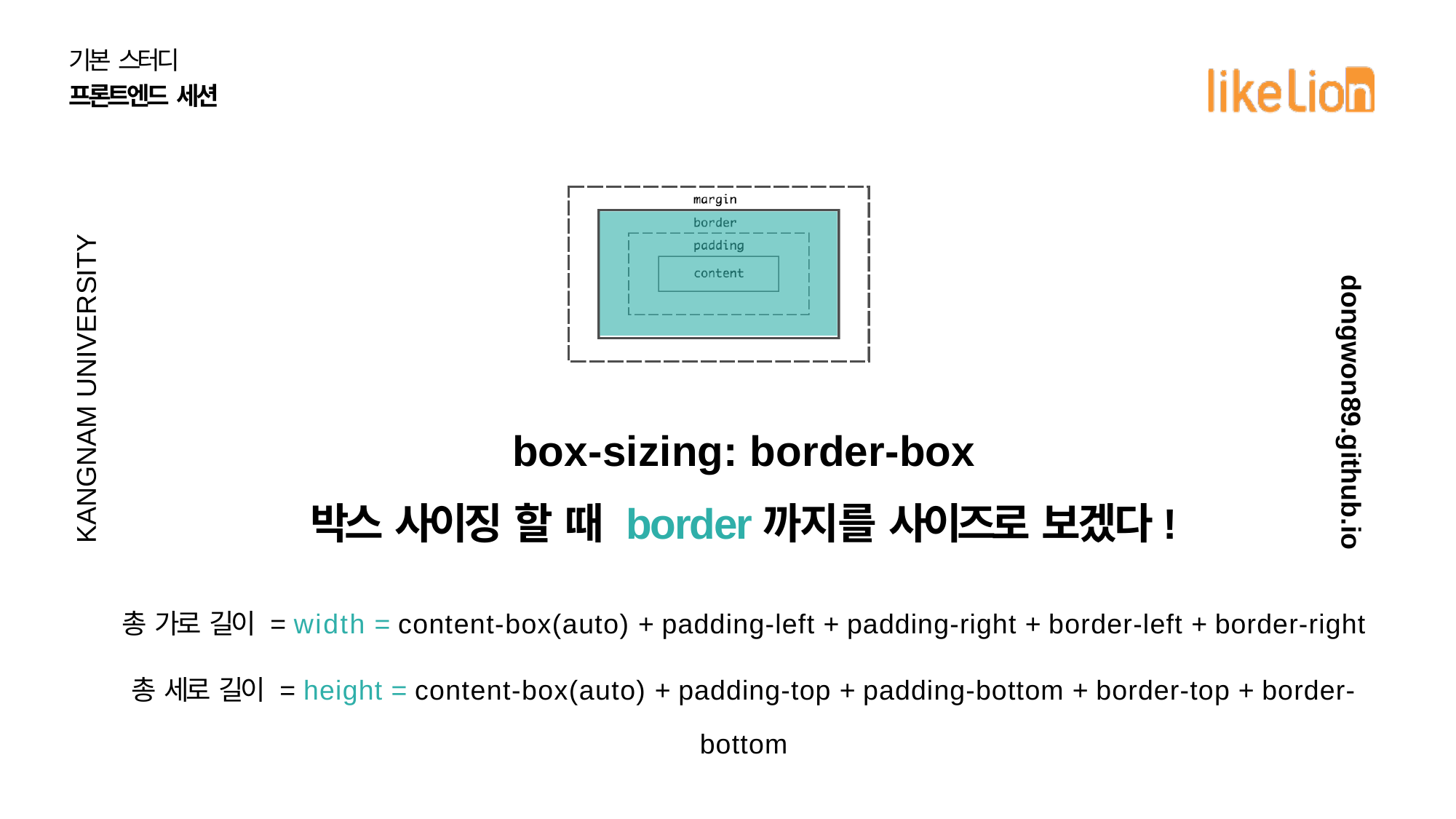

기본 스터디
프론트엔드 세션

KANGNAM UNIVERSITY

dongwon89.github.io
box-sizing: border-box
박스 사이징 할 때 border까지를 사이즈로 보겠다!

총 가로 길이 = width = content-box(auto) + padding-left + padding-right + border-left + border-right
총 세로 길이 = height = content-box(auto) + padding-top + padding-bottom + border-top + border-bottom